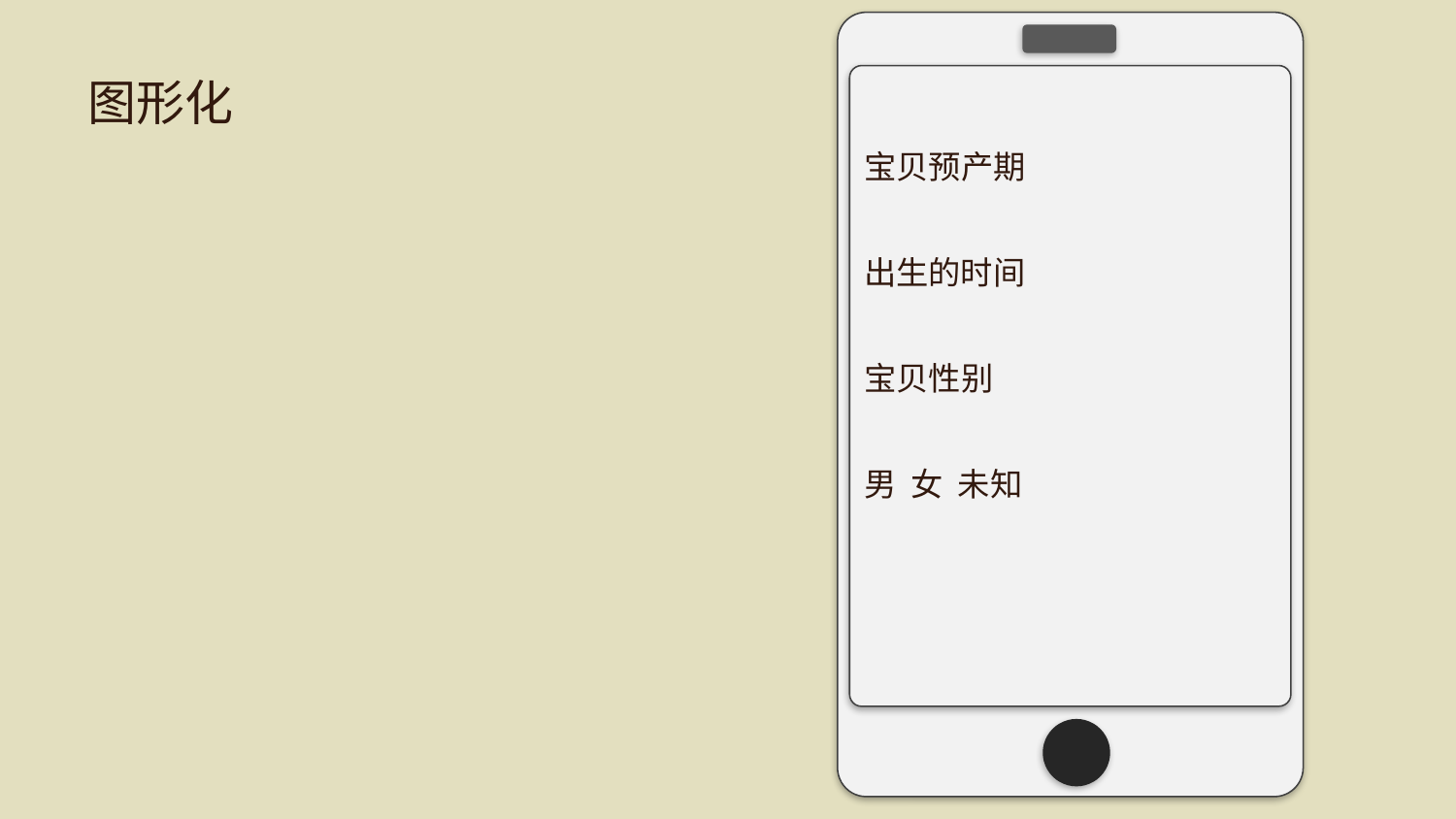

# 图形化
宝贝预产期

出生的时间

宝贝性别

男  女  未知